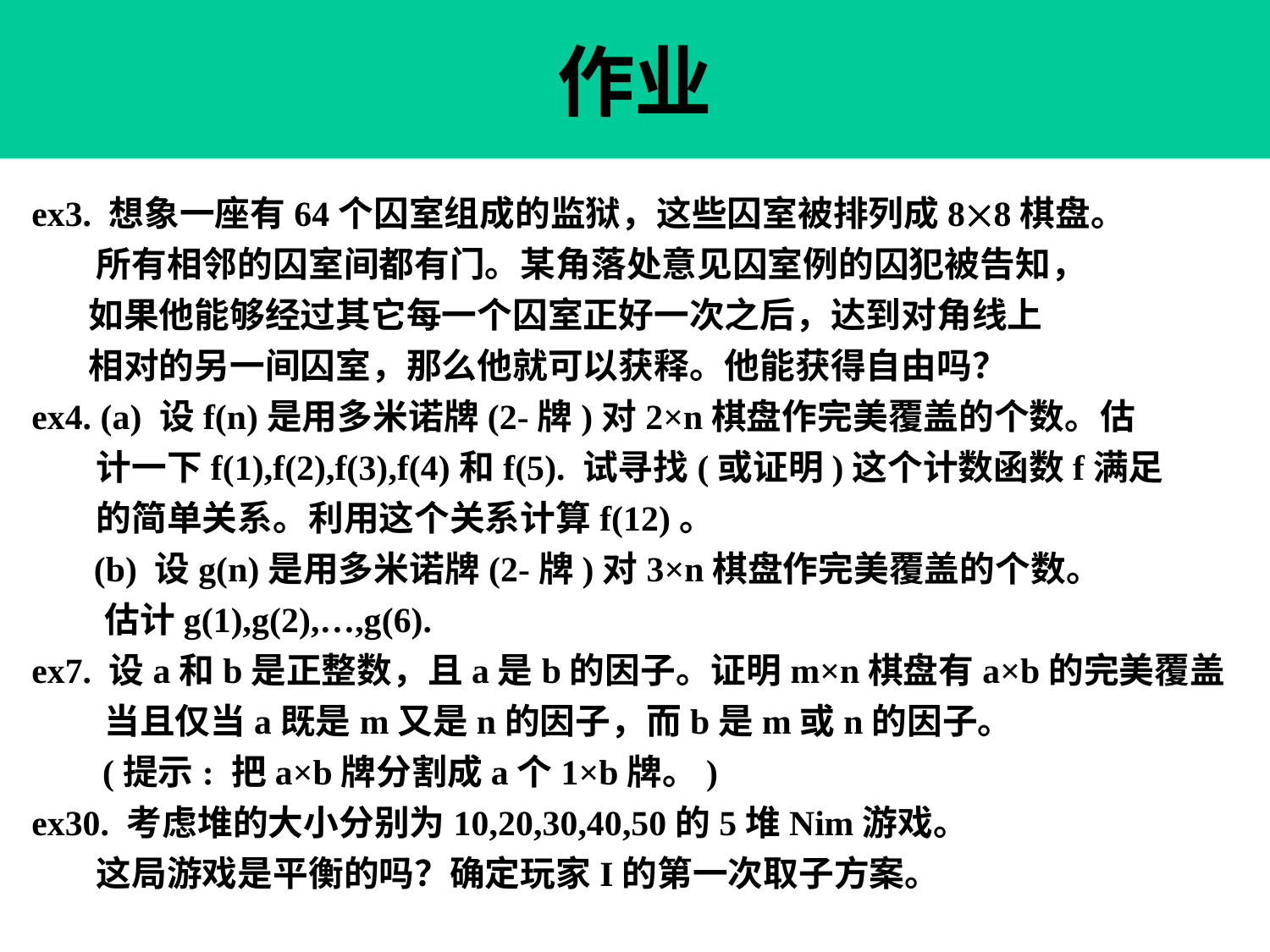

# 作业
ex3. 想象一座有64个囚室组成的监狱，这些囚室被排列成8×8棋盘。
       所有相邻的囚室间都有门。某角落处意见囚室例的囚犯被告知，
      如果他能够经过其它每一个囚室正好一次之后，达到对角线上
      相对的另一间囚室，那么他就可以获释。他能获得自由吗？
ex4. (a) 设f(n)是用多米诺牌(2-牌)对2×n棋盘作完美覆盖的个数。估
       计一下f(1),f(2),f(3),f(4)和f(5). 试寻找(或证明)这个计数函数f满足
       的简单关系。利用这个关系计算f(12)。
       (b) 设g(n)是用多米诺牌(2-牌)对3×n棋盘作完美覆盖的个数。
        估计g(1),g(2),…,g(6).
ex7. 设a和b是正整数，且a是b的因子。证明m×n棋盘有a×b的完美覆盖
        当且仅当a既是m又是n的因子，而b是m或n的因子。
        (提示: 把a×b牌分割成a个1×b牌。)
ex30. 考虑堆的大小分别为10,20,30,40,50的5堆Nim游戏。
       这局游戏是平衡的吗？确定玩家I的第一次取子方案。